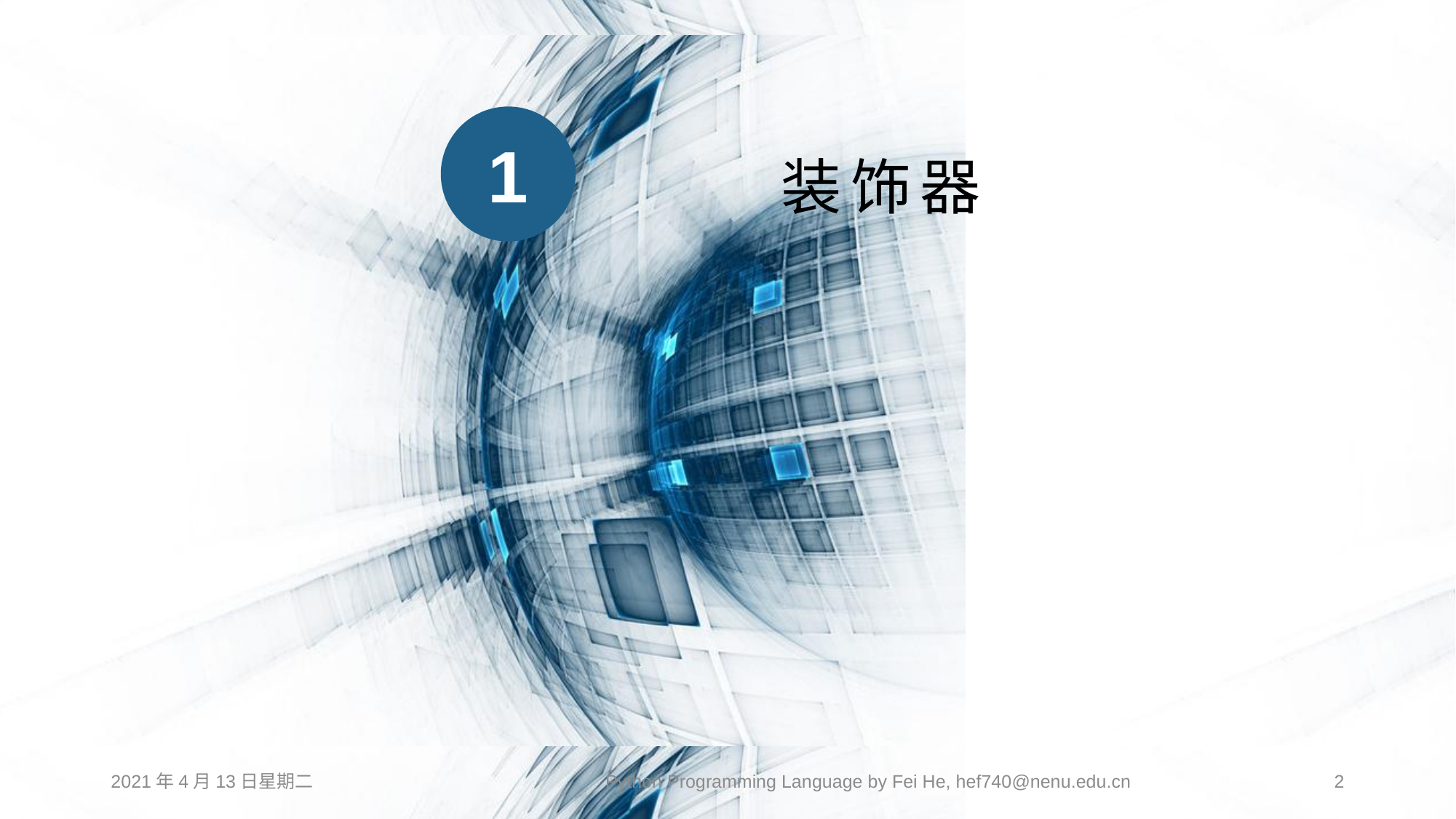

装饰器
1
2021年4月13日星期二
Python Programming Language by Fei He, hef740@nenu.edu.cn
2